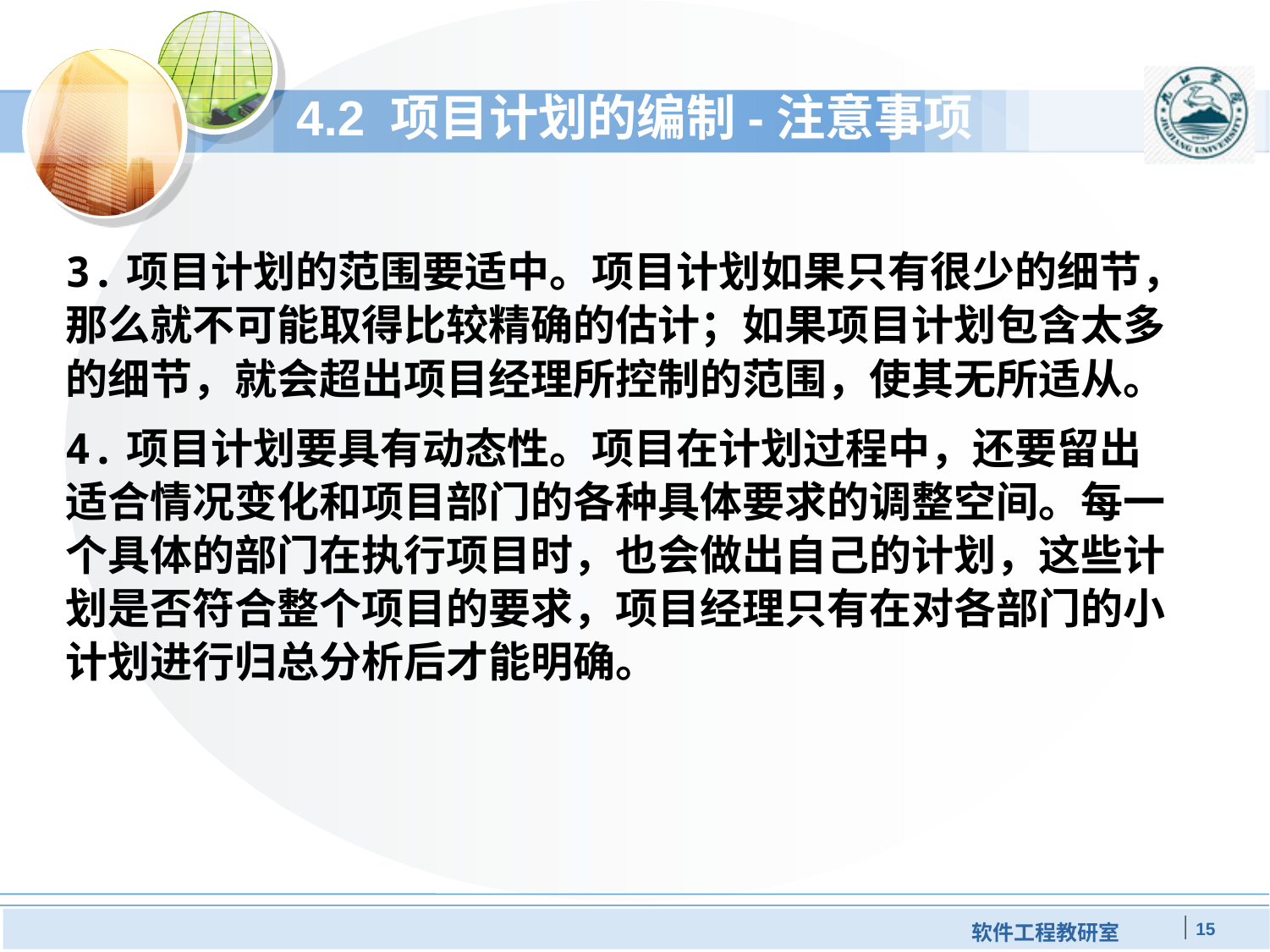

# 4.2 项目计划的编制-注意事项
3.项目计划的范围要适中。项目计划如果只有很少的细节，那么就不可能取得比较精确的估计；如果项目计划包含太多的细节，就会超出项目经理所控制的范围，使其无所适从。
4.项目计划要具有动态性。项目在计划过程中，还要留出适合情况变化和项目部门的各种具体要求的调整空间。每一个具体的部门在执行项目时，也会做出自己的计划，这些计划是否符合整个项目的要求，项目经理只有在对各部门的小计划进行归总分析后才能明确。